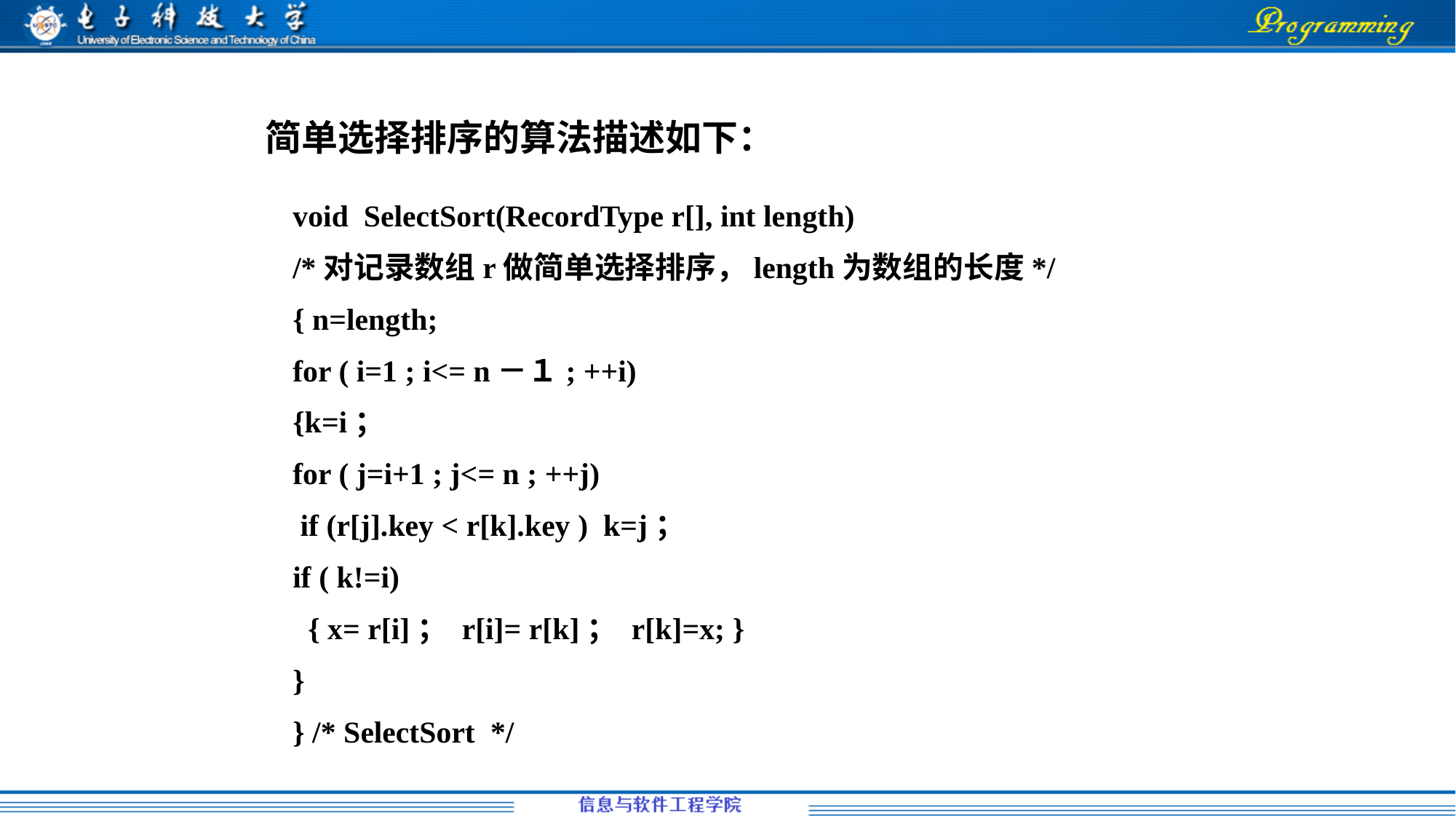

简单选择排序的算法描述如下：
void  SelectSort(RecordType r[], int length)
/*对记录数组r做简单选择排序，length为数组的长度*/
{ n=length;
for ( i=1 ; i<= n－１; ++i)
{k=i；
for ( j=i+1 ; j<= n ; ++j)
 if (r[j].key < r[k].key )  k=j；
if ( k!=i)
  { x= r[i]； r[i]= r[k]； r[k]=x; }
}
} /* SelectSort  */